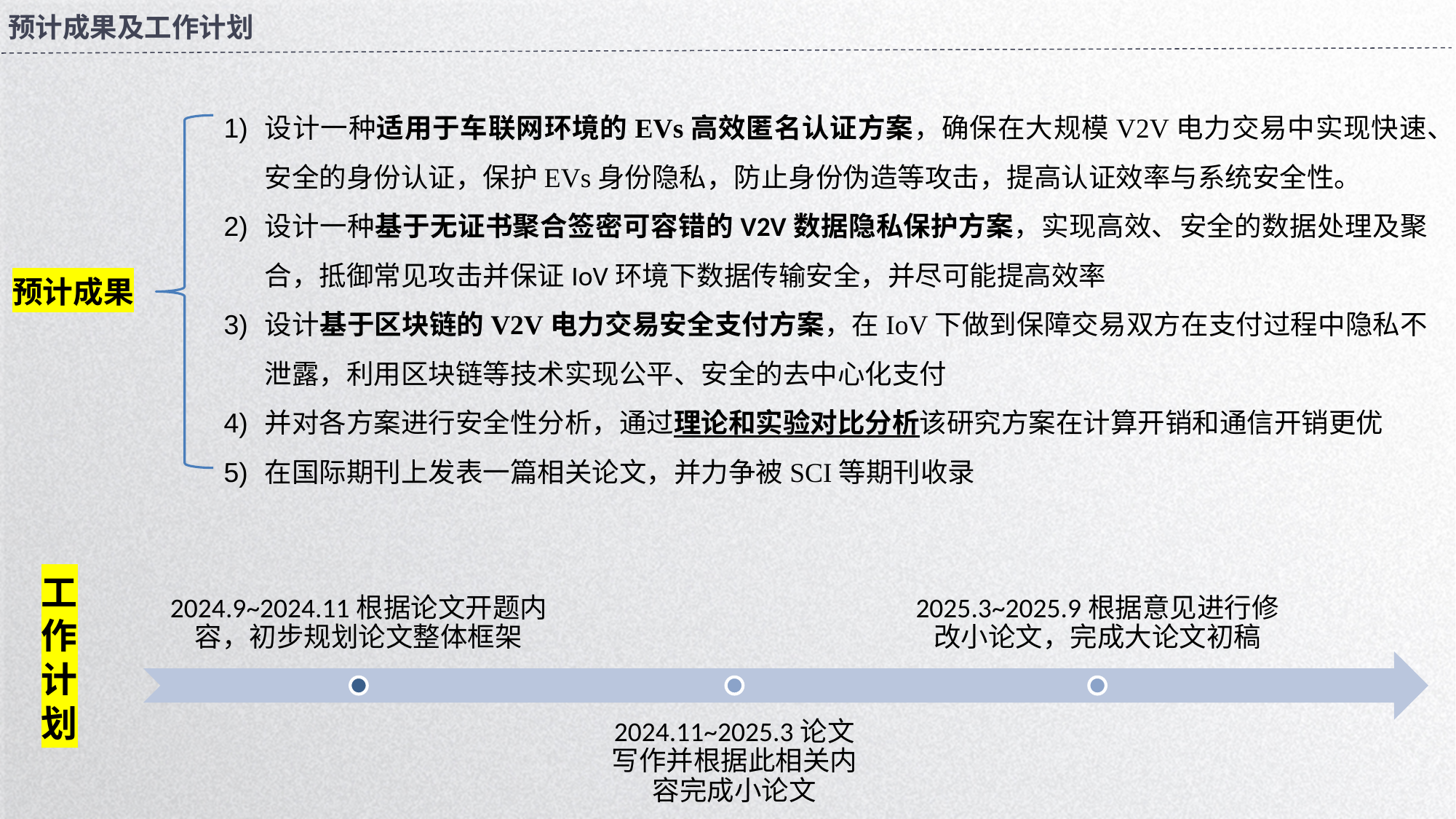

预计成果及工作计划
设计一种适用于车联网环境的EVs高效匿名认证方案，确保在大规模V2V电力交易中实现快速、安全的身份认证，保护EVs身份隐私，防止身份伪造等攻击，提高认证效率与系统安全性。
设计一种基于无证书聚合签密可容错的V2V数据隐私保护方案，实现高效、安全的数据处理及聚合，抵御常见攻击并保证IoV环境下数据传输安全，并尽可能提高效率
设计基于区块链的V2V电力交易安全支付方案，在IoV下做到保障交易双方在支付过程中隐私不泄露，利用区块链等技术实现公平、安全的去中心化支付
并对各方案进行安全性分析，通过理论和实验对比分析该研究方案在计算开销和通信开销更优
在国际期刊上发表一篇相关论文，并力争被SCI等期刊收录

预计成果
工作计划
2024.9~2024.11根据论文开题内容，初步规划论文整体框架
2024.11~2025.3论文写作并根据此相关内容完成小论文
2025.3~2025.9根据意见进行修改小论文，完成大论文初稿